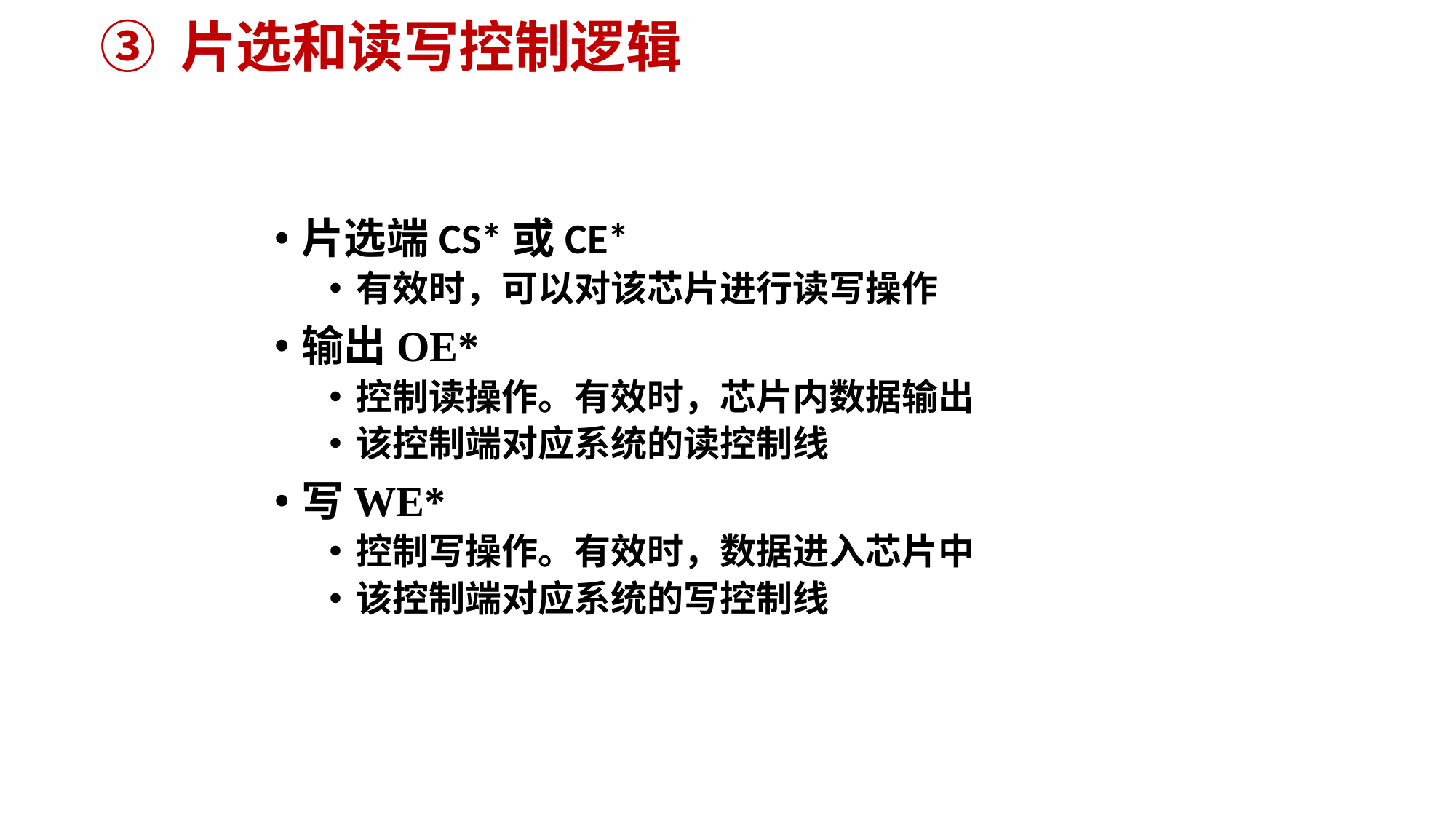

# ③ 片选和读写控制逻辑
片选端CS*或CE*
有效时，可以对该芯片进行读写操作
输出OE*
控制读操作。有效时，芯片内数据输出
该控制端对应系统的读控制线
写WE*
控制写操作。有效时，数据进入芯片中
该控制端对应系统的写控制线